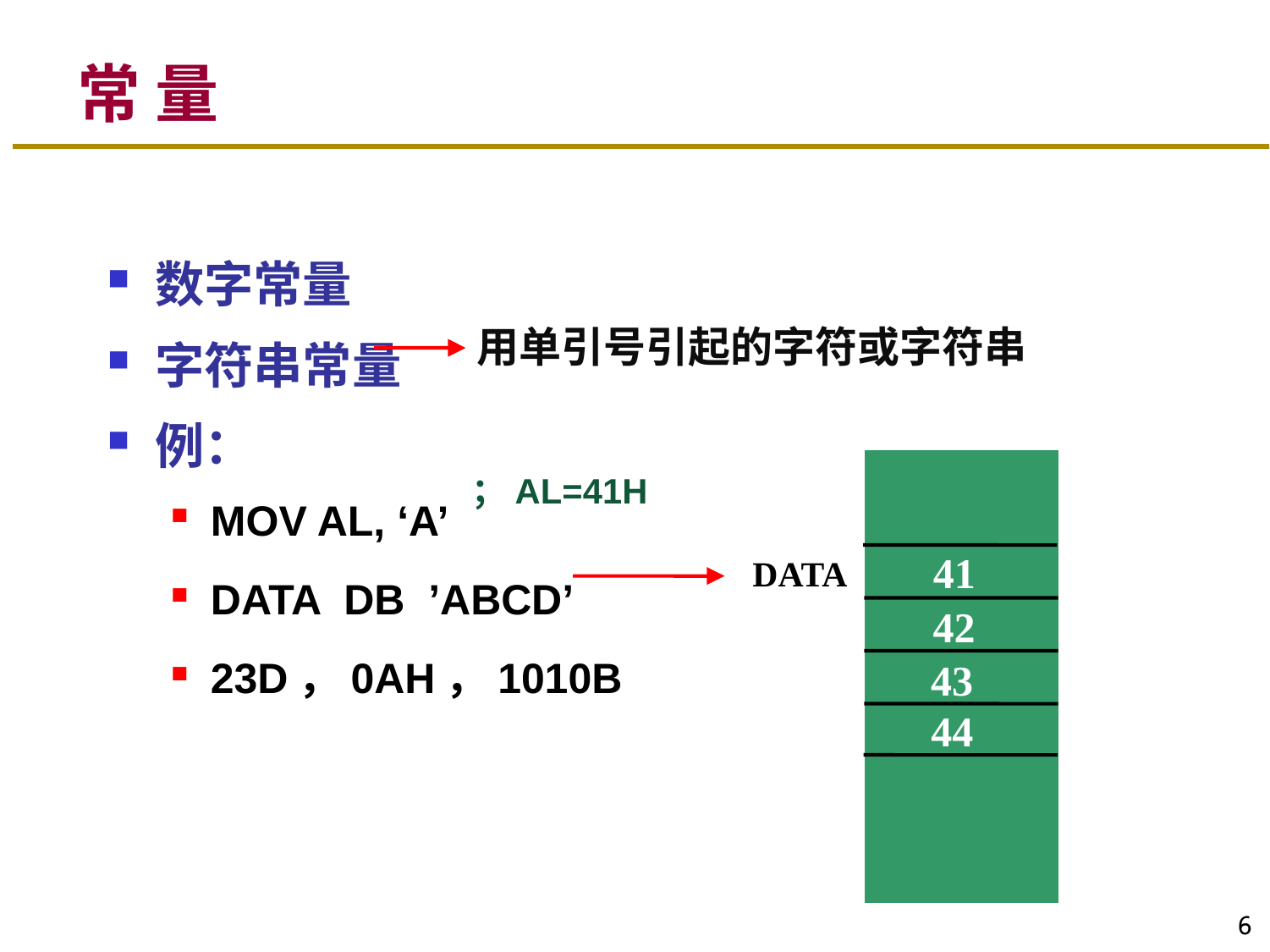

# 常 量
数字常量
字符串常量
例：
MOV AL, ‘A’
DATA  DB  ’ABCD’
23D，0AH，1010B
用单引号引起的字符或字符串

41

DATA
42

43

44

；AL=41H

6